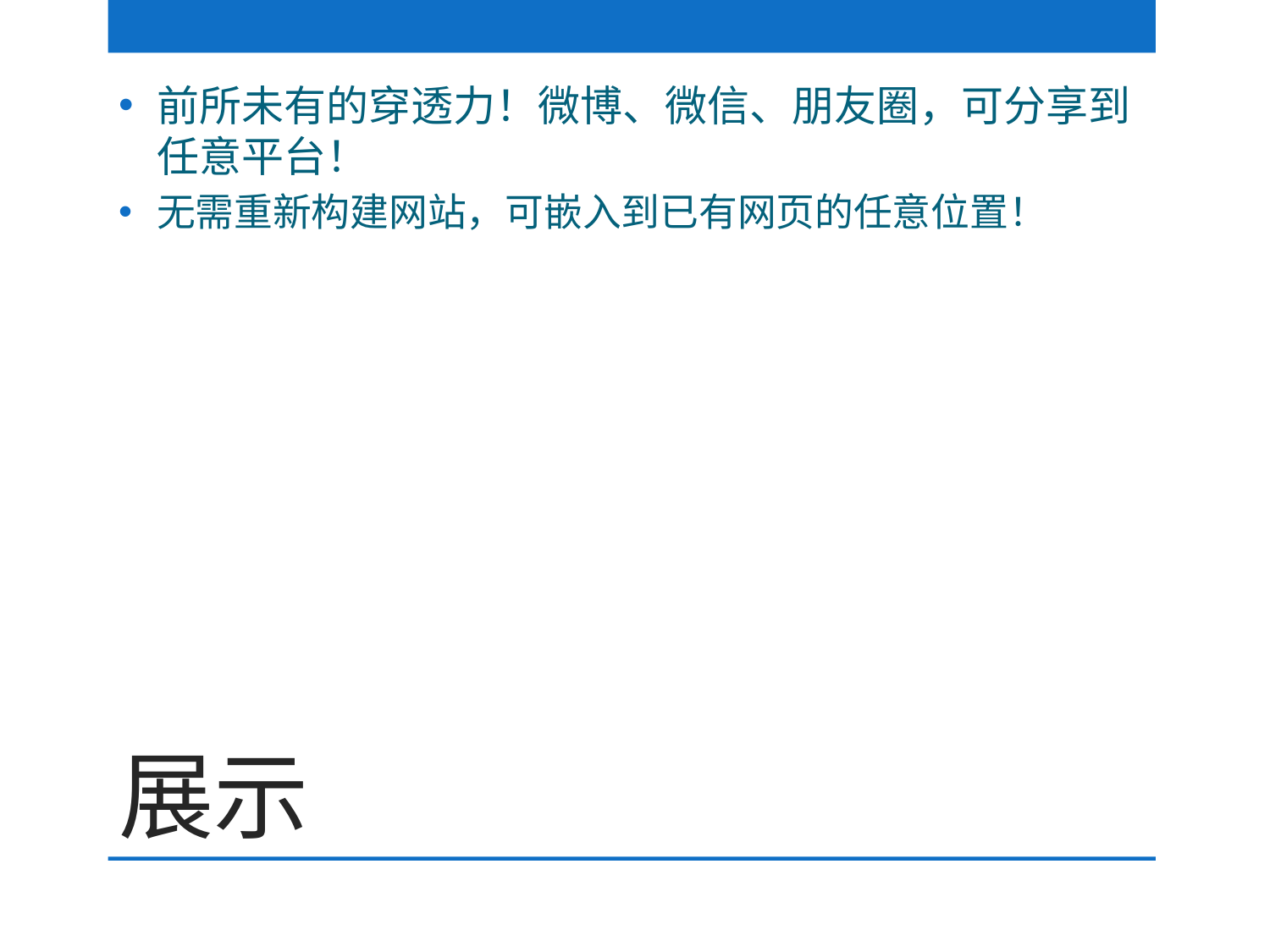

前所未有的穿透力！微博、微信、朋友圈，可分享到任意平台！
无需重新构建网站，可嵌入到已有网页的任意位置！
# 展示